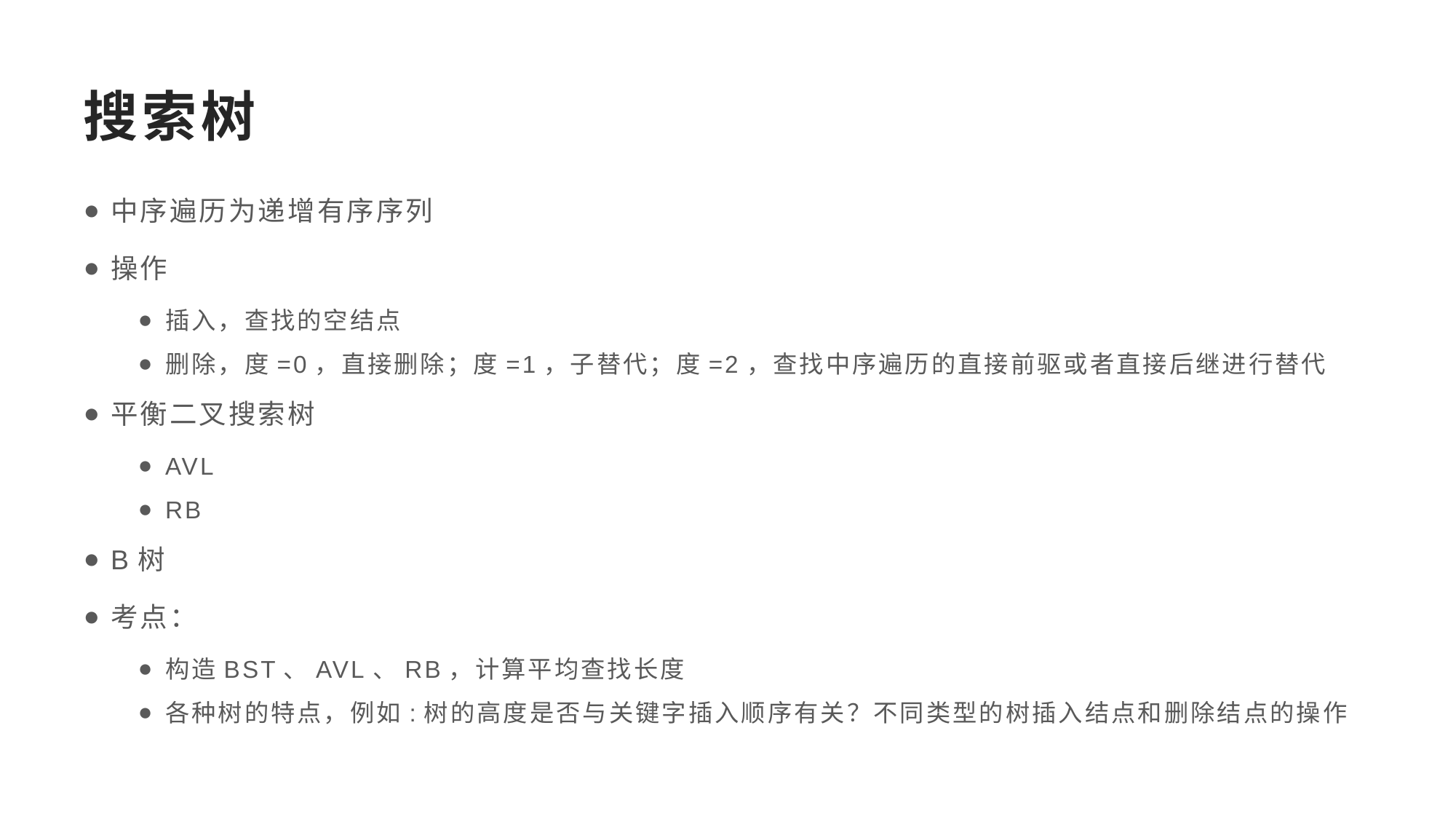

# 搜索树
中序遍历为递增有序序列
操作
插入，查找的空结点
删除，度=0，直接删除；度=1，子替代；度=2，查找中序遍历的直接前驱或者直接后继进行替代
平衡二叉搜索树
AVL
RB
B树
考点：
构造BST、AVL、RB，计算平均查找长度
各种树的特点，例如:树的高度是否与关键字插入顺序有关？不同类型的树插入结点和删除结点的操作